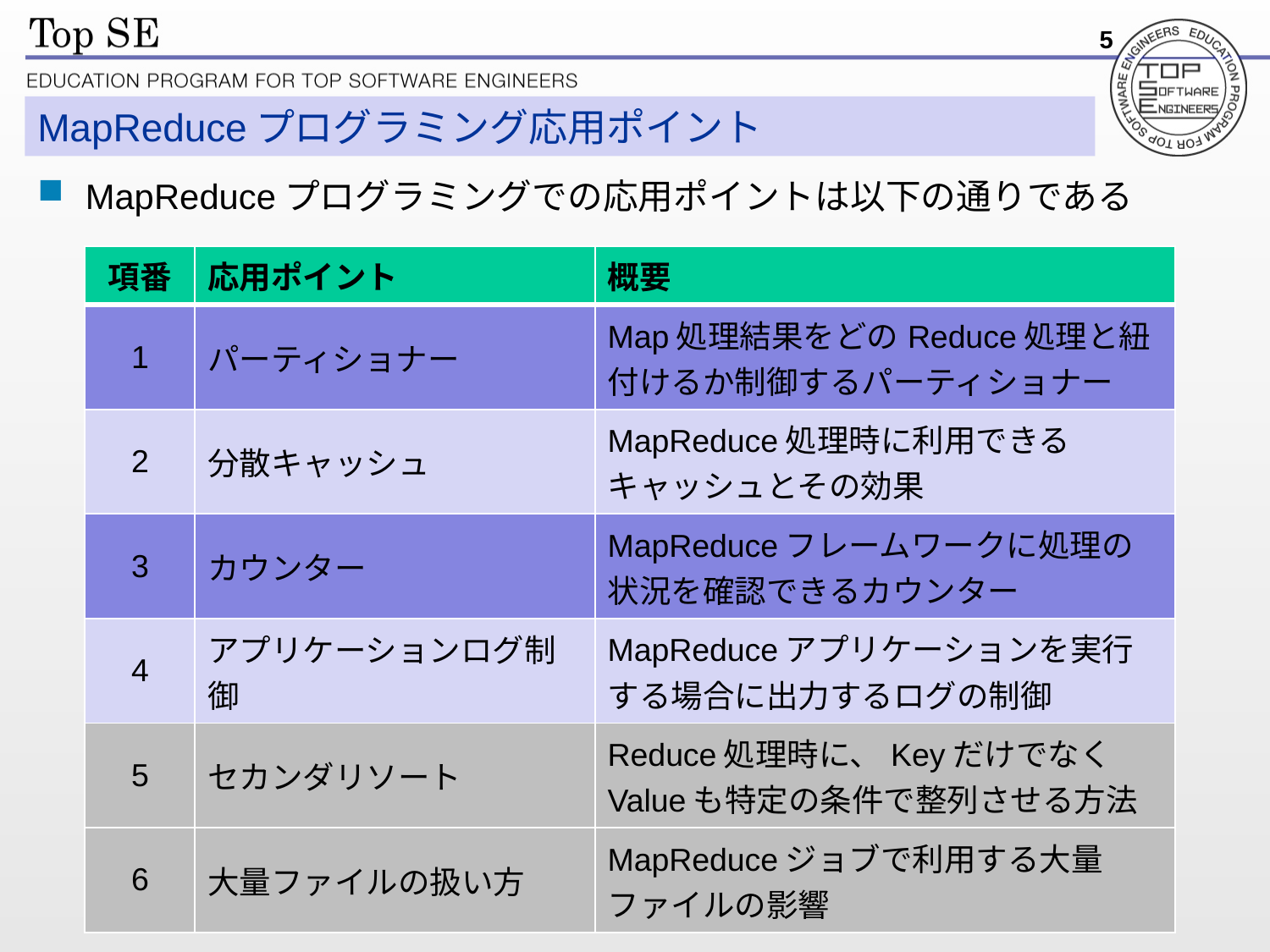

5
# MapReduceプログラミング応用ポイント
MapReduceプログラミングでの応用ポイントは以下の通りである
| 項番 | 応用ポイント | 概要 |
| --- | --- | --- |
| 1 | パーティショナー | Map処理結果をどのReduce処理と紐付けるか制御するパーティショナー |
| 2 | 分散キャッシュ | MapReduce処理時に利用できるキャッシュとその効果 |
| 3 | カウンター | MapReduceフレームワークに処理の状況を確認できるカウンター |
| 4 | アプリケーションログ制御 | MapReduceアプリケーションを実行する場合に出力するログの制御 |
| 5 | セカンダリソート | Reduce処理時に、KeyだけでなくValueも特定の条件で整列させる方法 |
| 6 | 大量ファイルの扱い方 | MapReduceジョブで利用する大量ファイルの影響 |